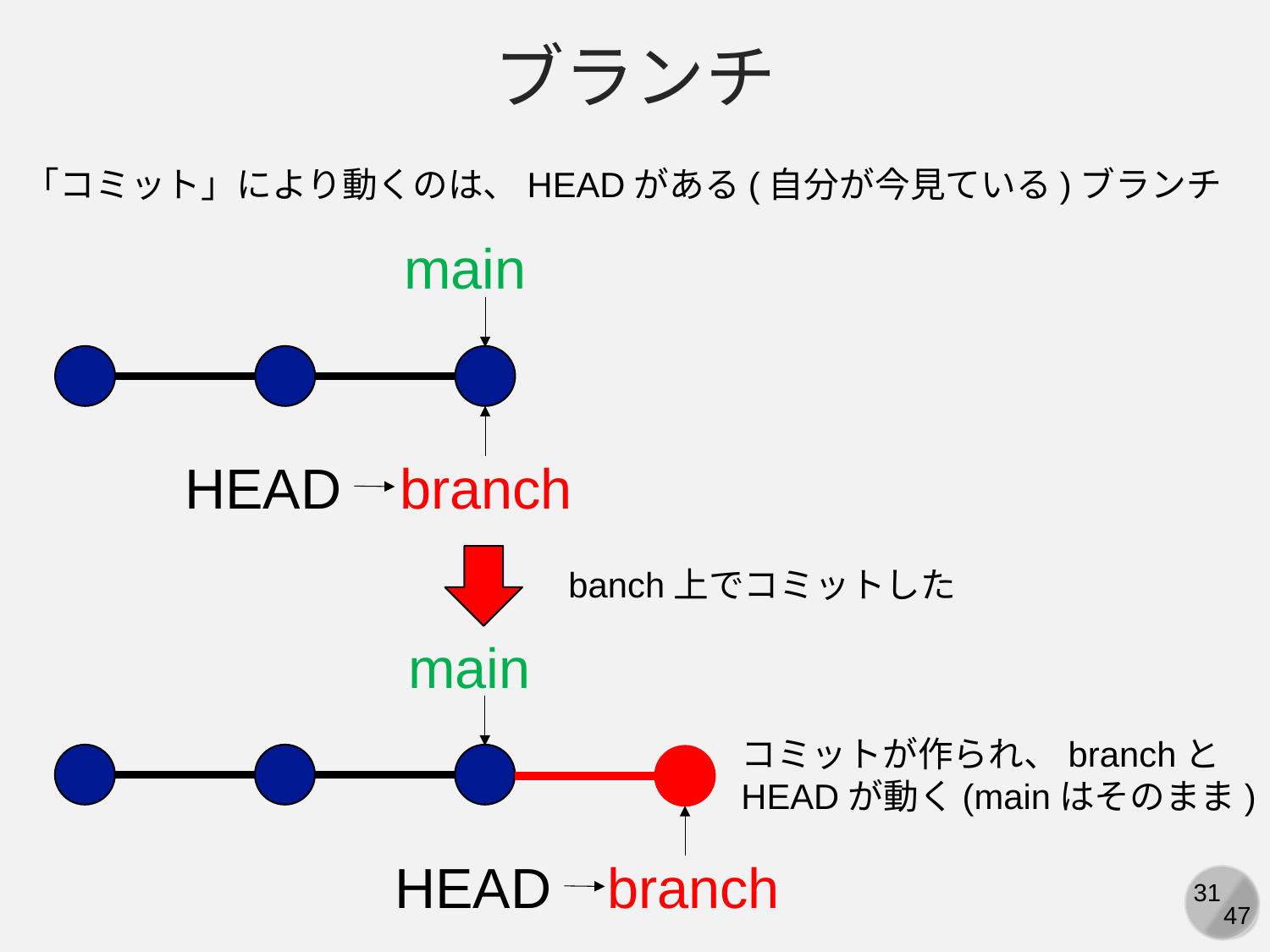

ブランチ
「コミット」により動くのは、HEADがある(自分が今見ている)ブランチ
main

HEAD
branch

banch上でコミットした
main
コミットが作られ、branchと
HEADが動く(mainはそのまま)

HEAD
branch